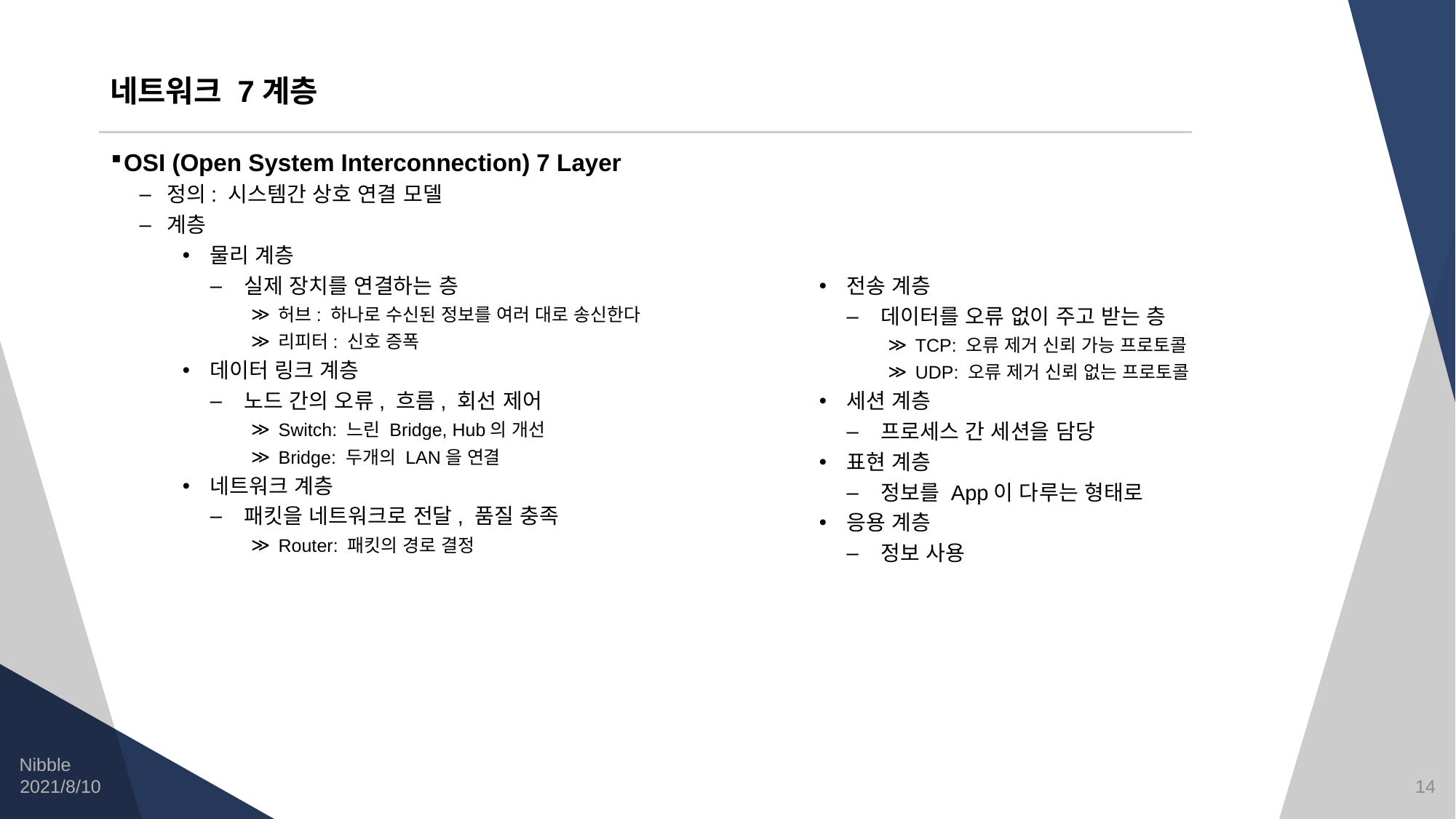

# 네트워크 7계층

전송 계층
데이터를 오류 없이 주고 받는 층
TCP: 오류 제거 신뢰 가능 프로토콜
UDP: 오류 제거 신뢰 없는 프로토콜
세션 계층
프로세스 간 세션을 담당
표현 계층
정보를 App이 다루는 형태로
응용 계층
정보 사용

OSI (Open System Interconnection) 7 Layer
정의: 시스템간 상호 연결 모델
계층
물리 계층
실제 장치를 연결하는 층
허브: 하나로 수신된 정보를 여러 대로 송신한다
리피터: 신호 증폭
데이터 링크 계층
노드 간의 오류, 흐름, 회선 제어
Switch: 느린 Bridge, Hub의 개선
Bridge: 두개의 LAN을 연결
네트워크 계층
패킷을 네트워크로 전달, 품질 충족
Router: 패킷의 경로 결정
Nibble
2021/8/10
14